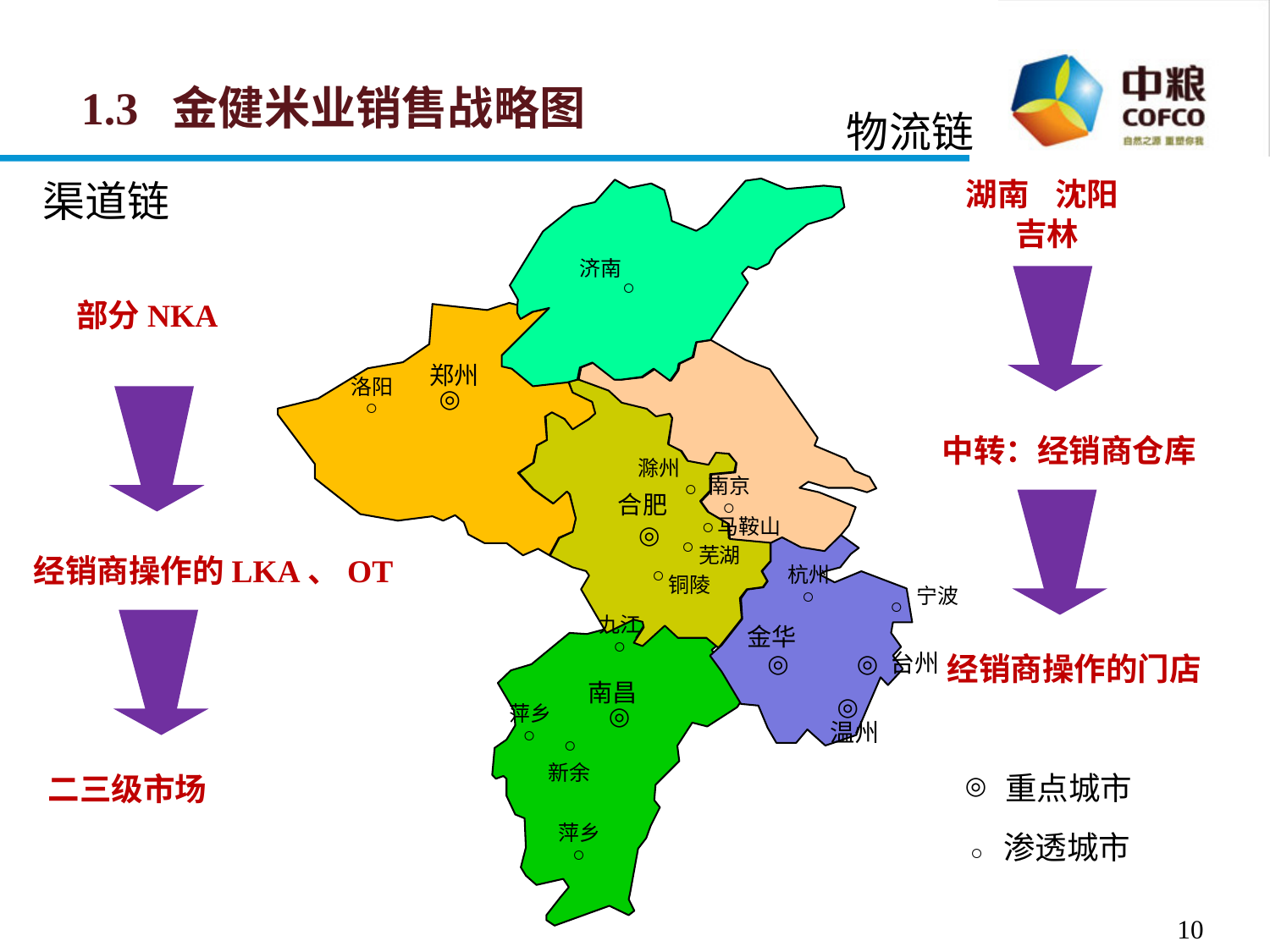

# 1.3  金健米业销售战略图
物流链
渠道链
湖南
沈阳

吉林
济南

○
部分NKA
郑州
洛阳
◎

○
中转：经销商仓库
滁州
南京
○
合肥
○

○
马鞍山
◎
○
芜湖
经销商操作的LKA、OT
○
杭州
铜陵
○
宁波
○
九江

金华
○
◎
◎
台州
经销商操作的门店
南昌
◎
萍乡
◎
温州
○
○
新余
重点城市
二三级市场
◎
萍乡
渗透城市
○
○